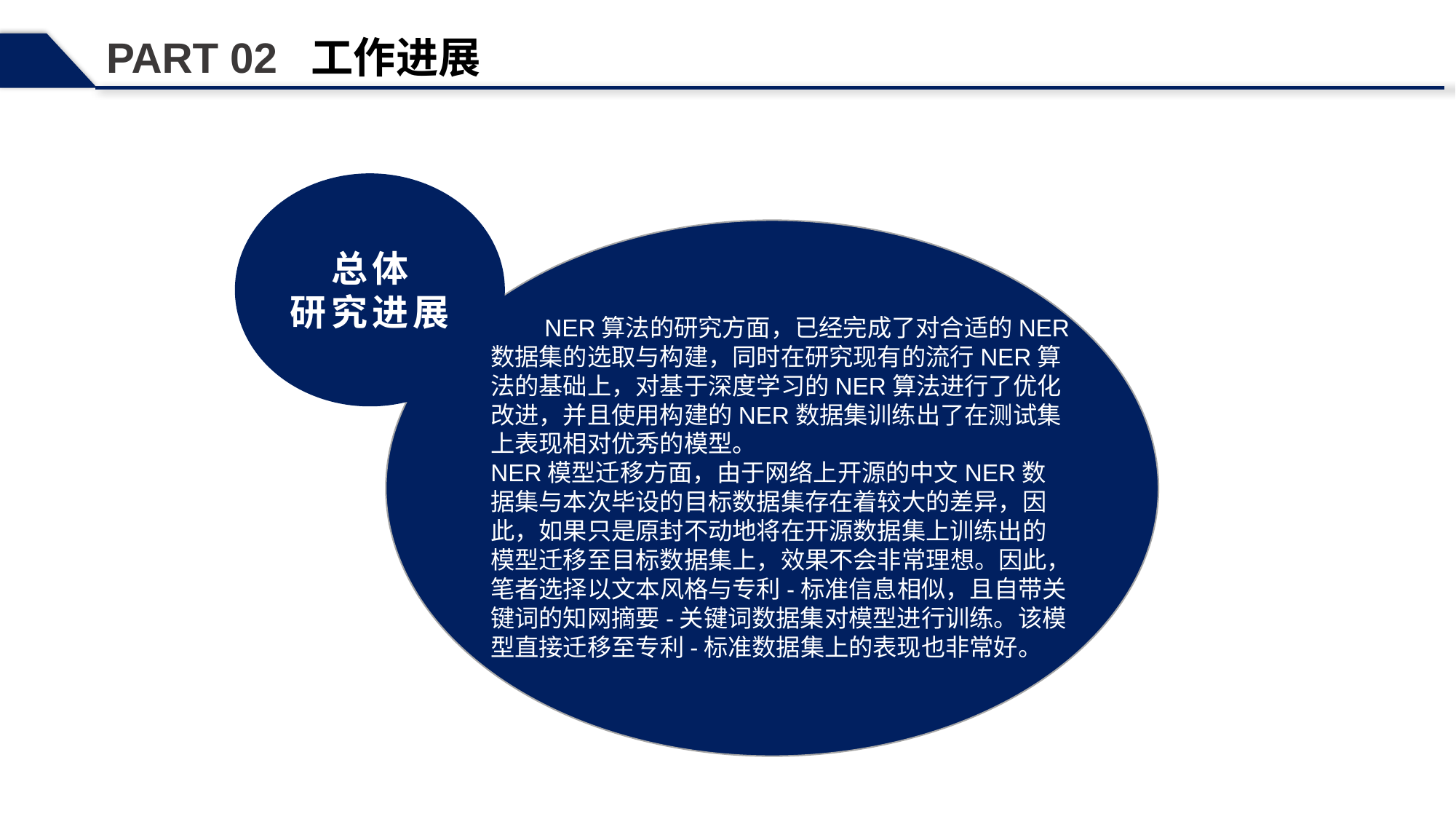

PART 02  工作进展

总体
研究进展

        NER算法的研究方面，已经完成了对合适的NER数据集的选取与构建，同时在研究现有的流行NER算法的基础上，对基于深度学习的NER算法进行了优化改进，并且使用构建的NER数据集训练出了在测试集上表现相对优秀的模型。
NER模型迁移方面，由于网络上开源的中文NER数据集与本次毕设的目标数据集存在着较大的差异，因此，如果只是原封不动地将在开源数据集上训练出的模型迁移至目标数据集上，效果不会非常理想。因此，笔者选择以文本风格与专利-标准信息相似，且自带关键词的知网摘要-关键词数据集对模型进行训练。该模型直接迁移至专利-标准数据集上的表现也非常好。